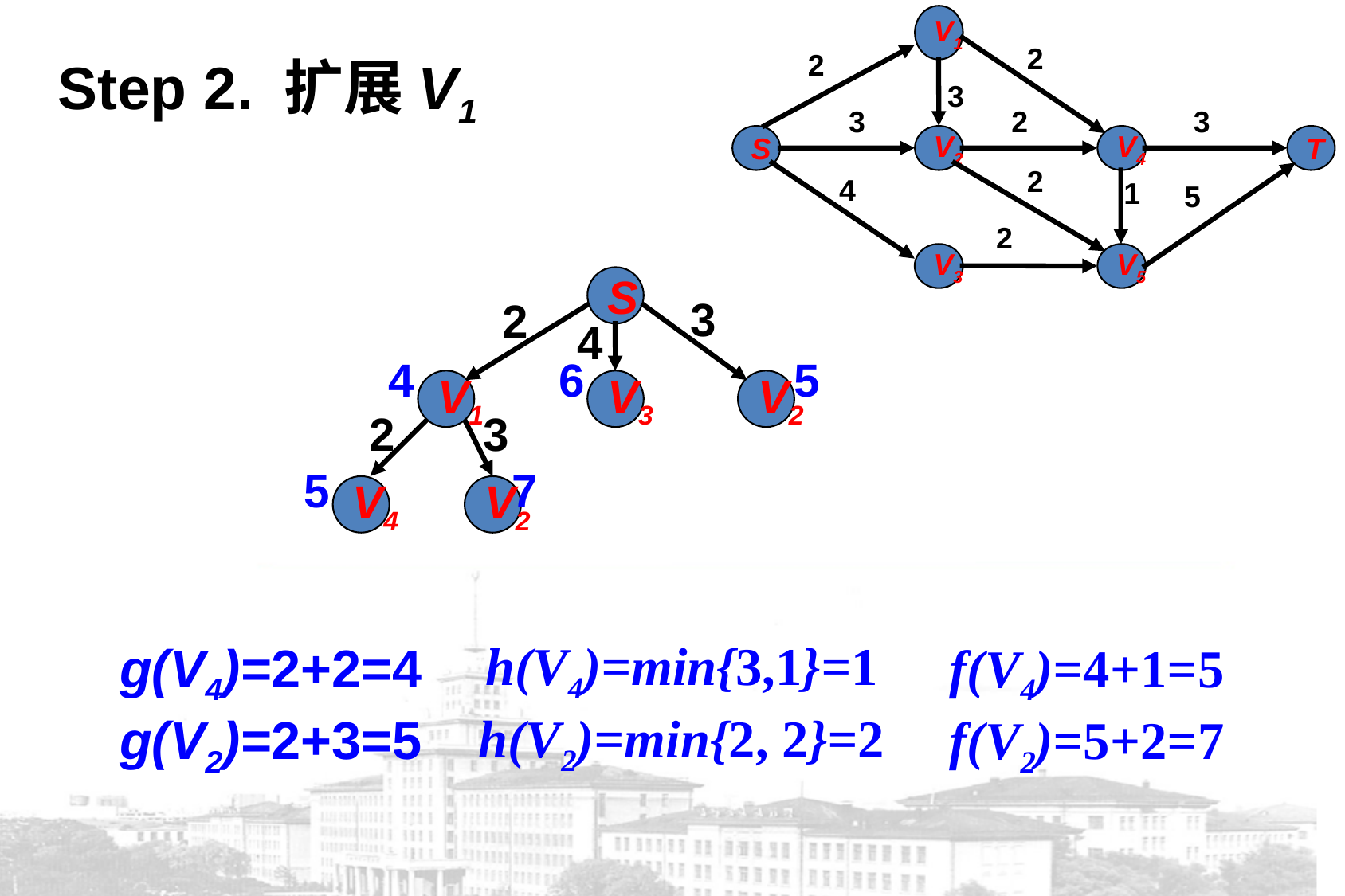

V1
2

2

3
3
2
3
S
V2
V4
T

2

4

5
2
V3
V5

Step 2. 扩展V1
1
S
3
2

4

4
6
5
V1
V3
V2
2
3

5
7
V4
V2
h(V4)=min{3,1}=1
h(V2)=min{2, 2}=2
g(V4)=2+2=4
g(V2)=2+3=5
f(V4)=4+1=5
f(V2)=5+2=7